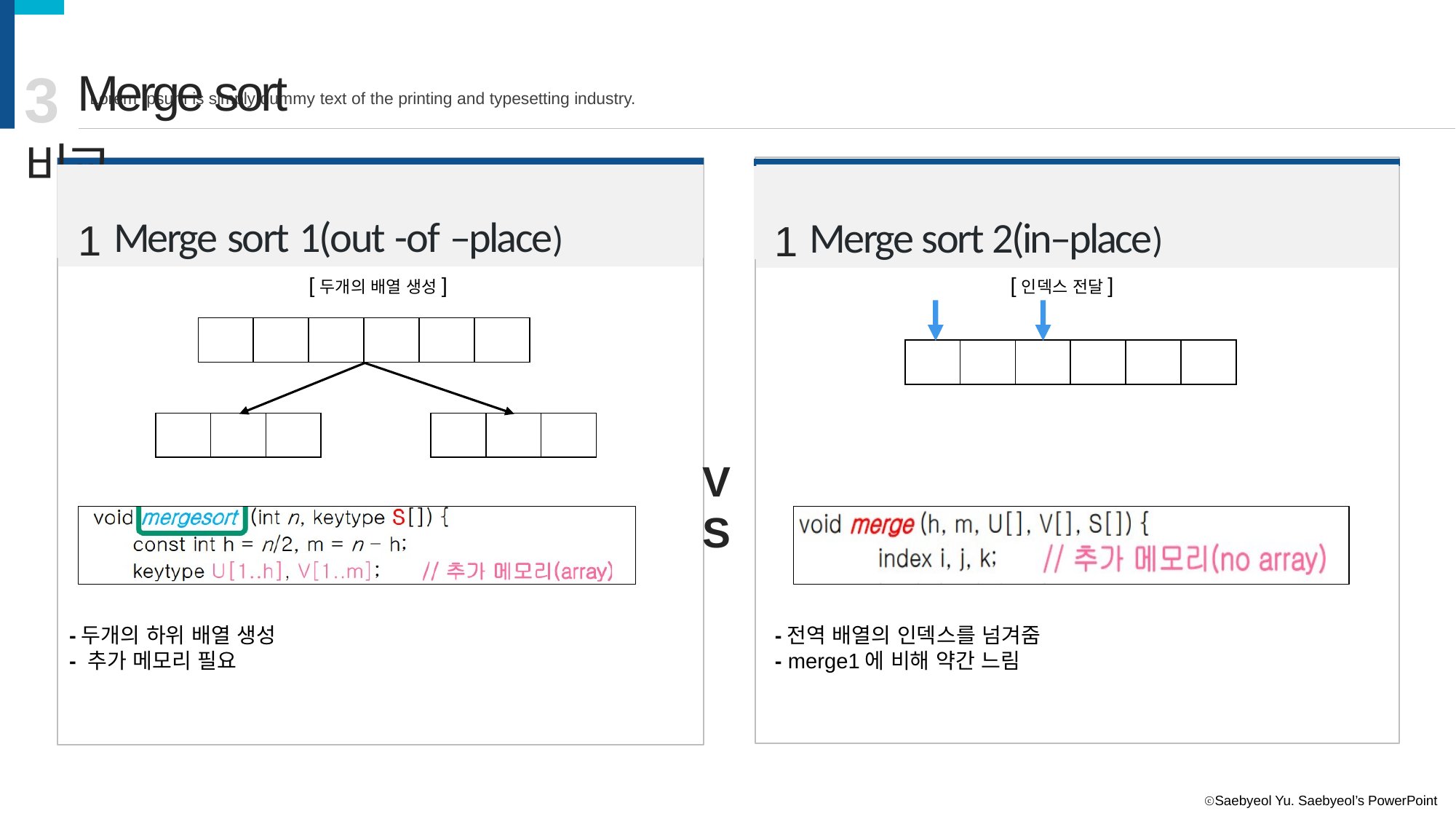

# 3 Merge sort 비교
Lorem Ipsum is simply dummy text of the printing and typesetting industry.

1 Merge sort 2(in–place)
1 Merge sort 1(out -of –place)
[두개의 배열 생성]
[인덱스 전달]

|  |  |  |  |  |  |
| --- | --- | --- | --- | --- | --- |
|  |  |  |  |  |  |
| --- | --- | --- | --- | --- | --- |

|  |  |  |
| --- | --- | --- |
|  |  |  |
| --- | --- | --- |
VS
-두개의 하위 배열 생성
- 추가 메모리 필요
-전역 배열의 인덱스를 넘겨줌
- merge1에 비해 약간 느림
ⓒSaebyeol Yu. Saebyeol’s PowerPoint